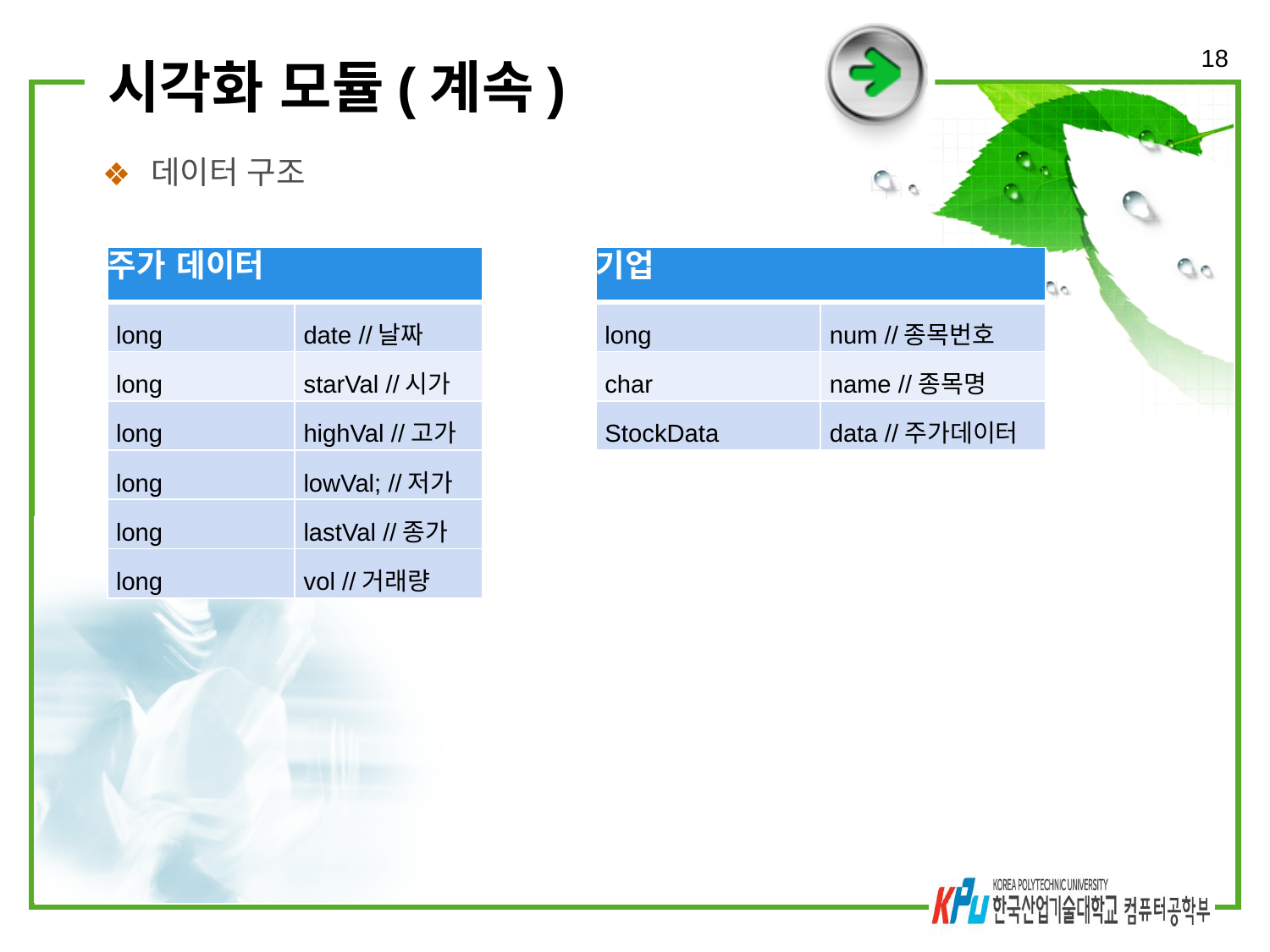

18
# 시각화 모듈(계속)
데이터 구조
| 주가 데이터 |  |
| --- | --- |
| long | date //날짜 |
| long | starVal //시가 |
| long | highVal //고가 |
| long | lowVal; //저가 |
| long | lastVal //종가 |
| long | vol //거래량 |
| 기업 |  |
| --- | --- |
| long | num //종목번호 |
| char | name //종목명 |
| StockData | data //주가데이터 |